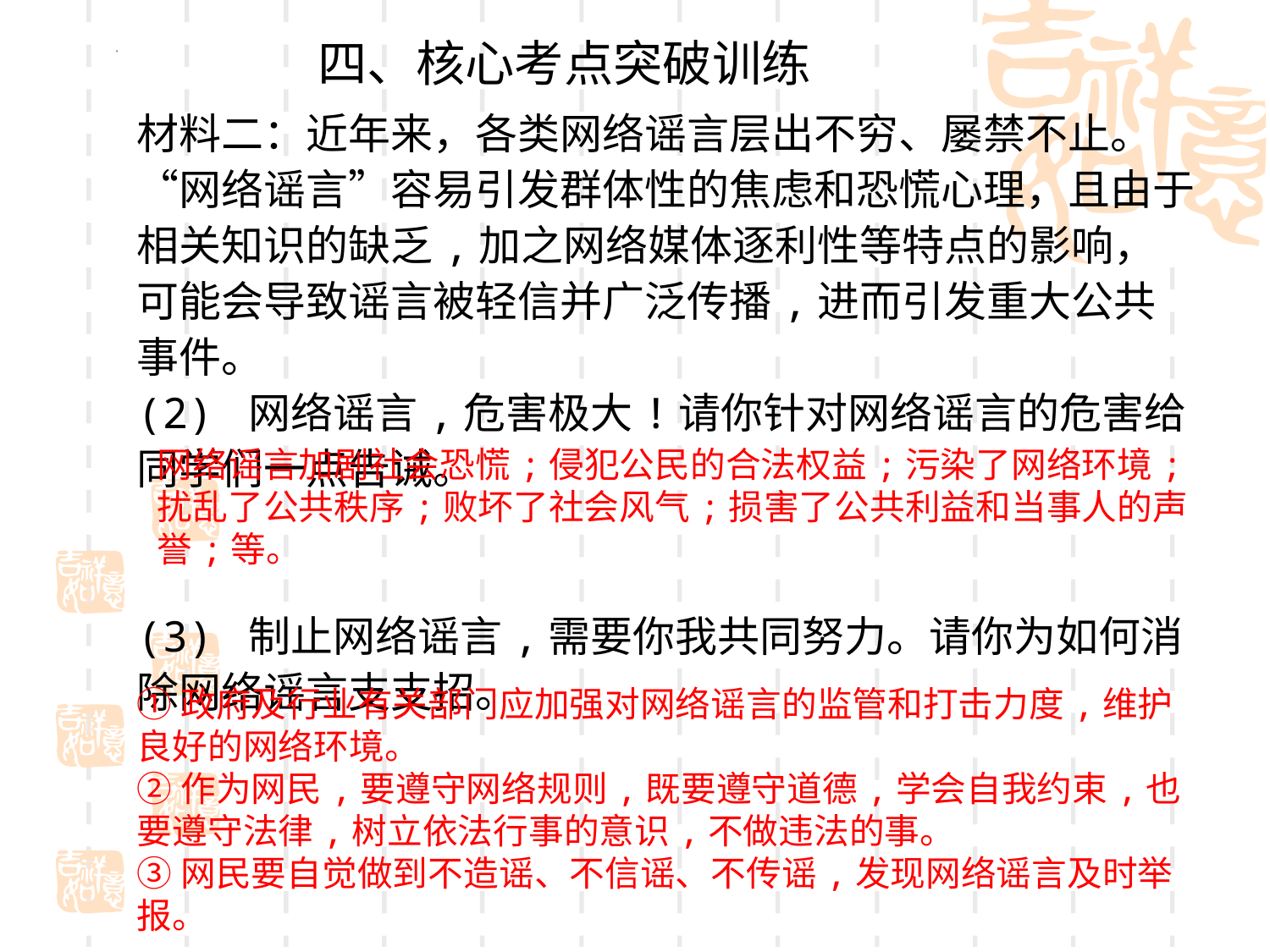

四、核心考点突破训练
材料二：近年来，各类网络谣言层出不穷、屡禁不止。“网络谣言”容易引发群体性的焦虑和恐慌心理，且由于相关知识的缺乏,加之网络媒体逐利性等特点的影响，可能会导致谣言被轻信并广泛传播,进而引发重大公共事件。
(2) 网络谣言,危害极大!请你针对网络谣言的危害给同学们一点告诫。

(3) 制止网络谣言,需要你我共同努力。请你为如何消除网络谣言支支招。

网络谣言加剧社会恐慌;侵犯公民的合法权益;污染了网络环境;扰乱了公共秩序;败坏了社会风气;损害了公共利益和当事人的声誉;等。
①政府及行业有关部门应加强对网络谣言的监管和打击力度,维护良好的网络环境。
②作为网民,要遵守网络规则,既要遵守道德,学会自我约束,也要遵守法律,树立依法行事的意识,不做违法的事。
③网民要自觉做到不造谣、不信谣、不传谣,发现网络谣言及时举报。